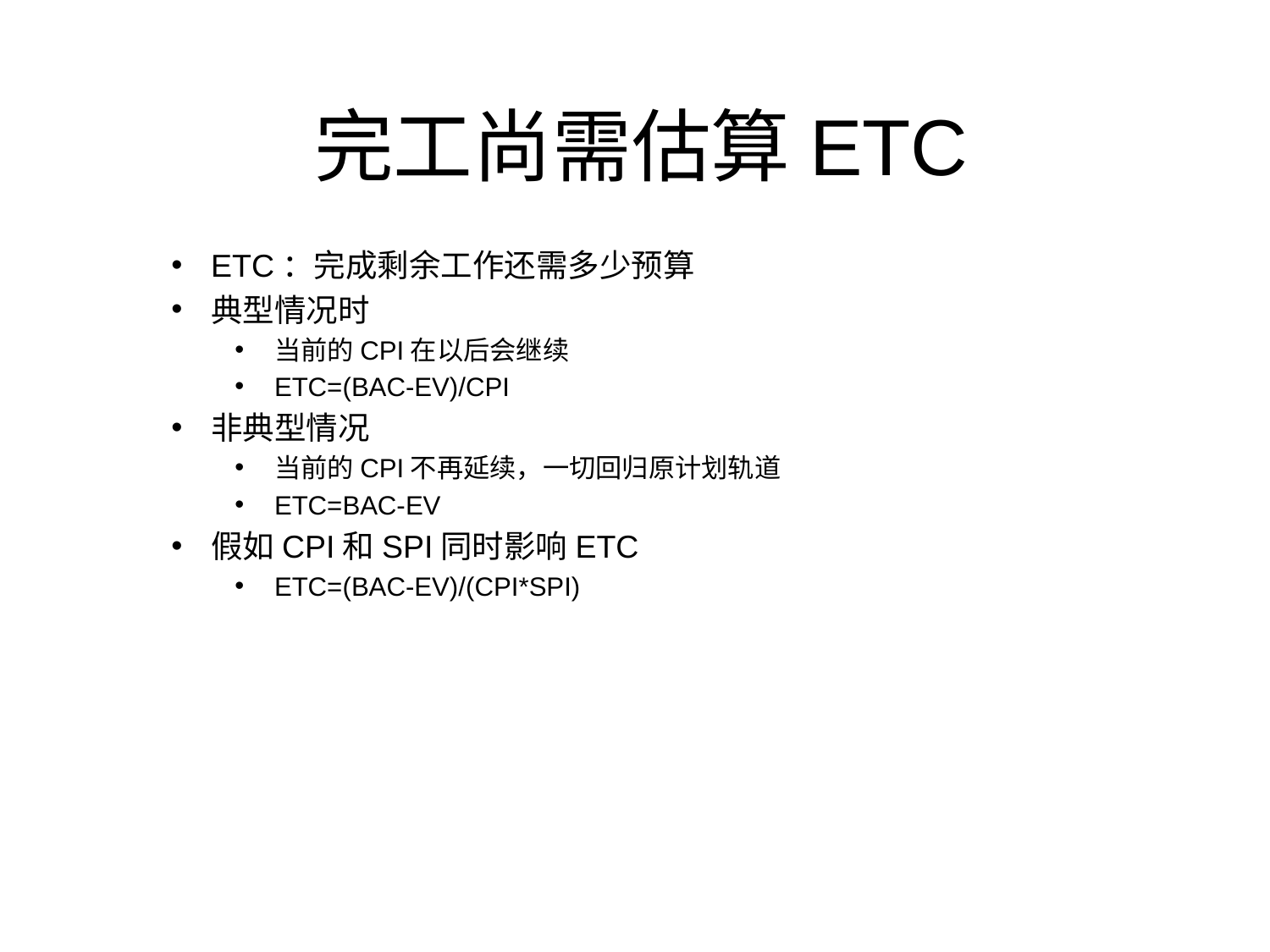

# 完工尚需估算ETC
ETC：完成剩余工作还需多少预算
典型情况时
当前的CPI在以后会继续
ETC=(BAC-EV)/CPI
非典型情况
当前的CPI不再延续，一切回归原计划轨道
ETC=BAC-EV
假如CPI和SPI同时影响ETC
ETC=(BAC-EV)/(CPI*SPI)